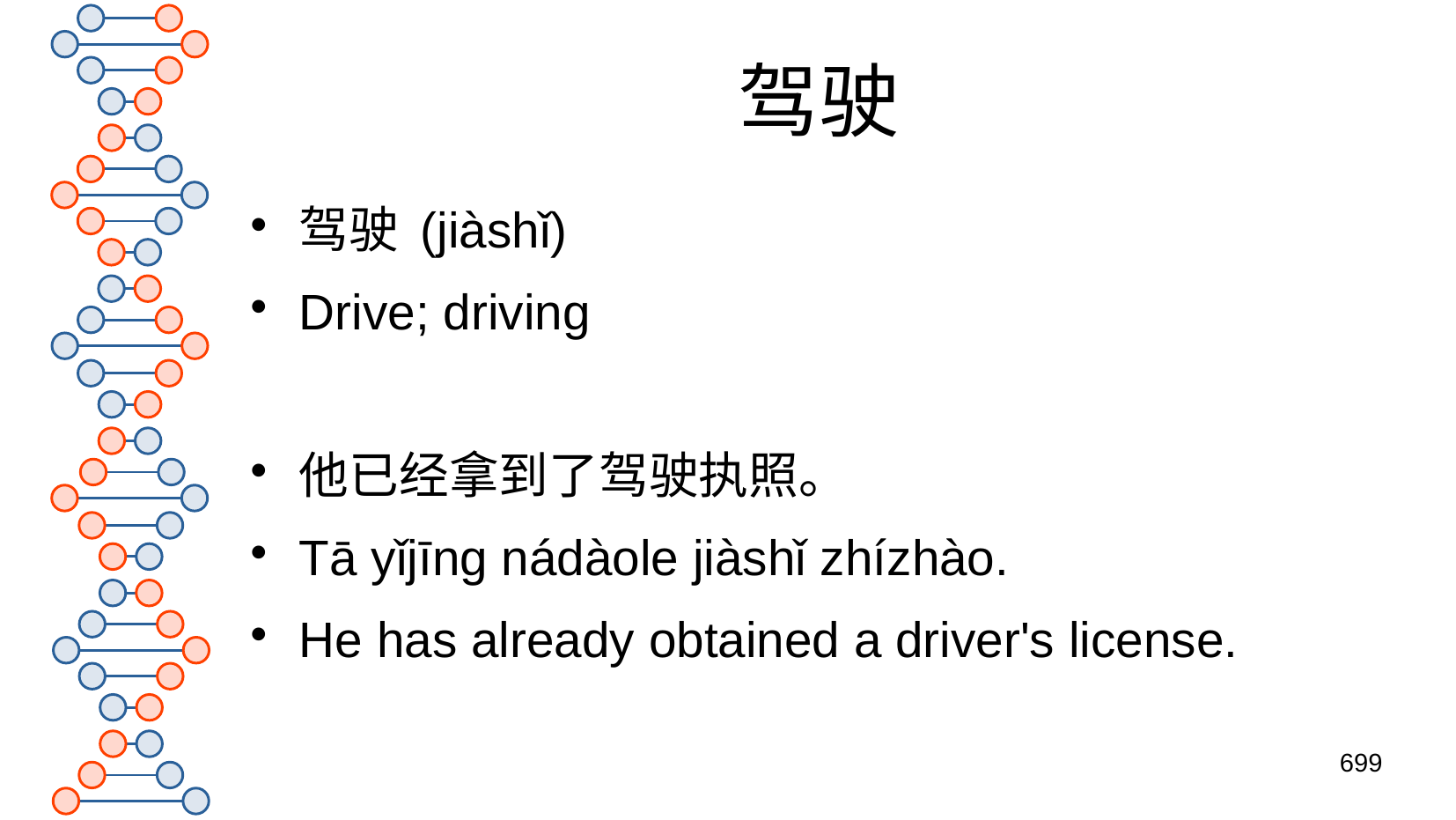

# 驾驶
驾驶 (jiàshǐ)
Drive; driving

他已经拿到了驾驶执照。
Tā yǐjīng nádàole jiàshǐ zhízhào.
He has already obtained a driver's license.

699